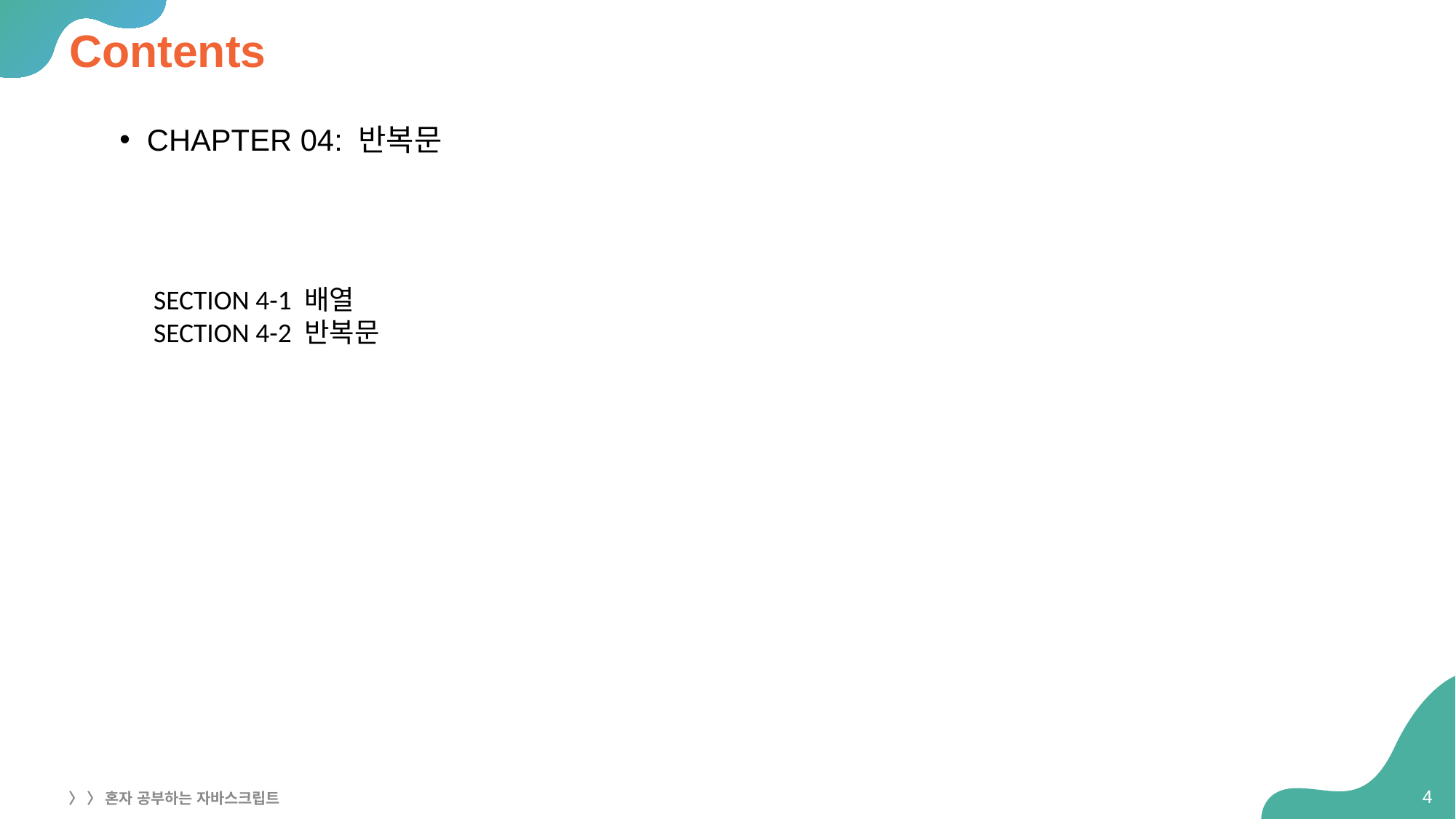

# Contents
CHAPTER 04: 반복문

SECTION 4-1 배열
SECTION 4-2 반복문
4
〉 〉 혼자 공부하는 자바스크립트